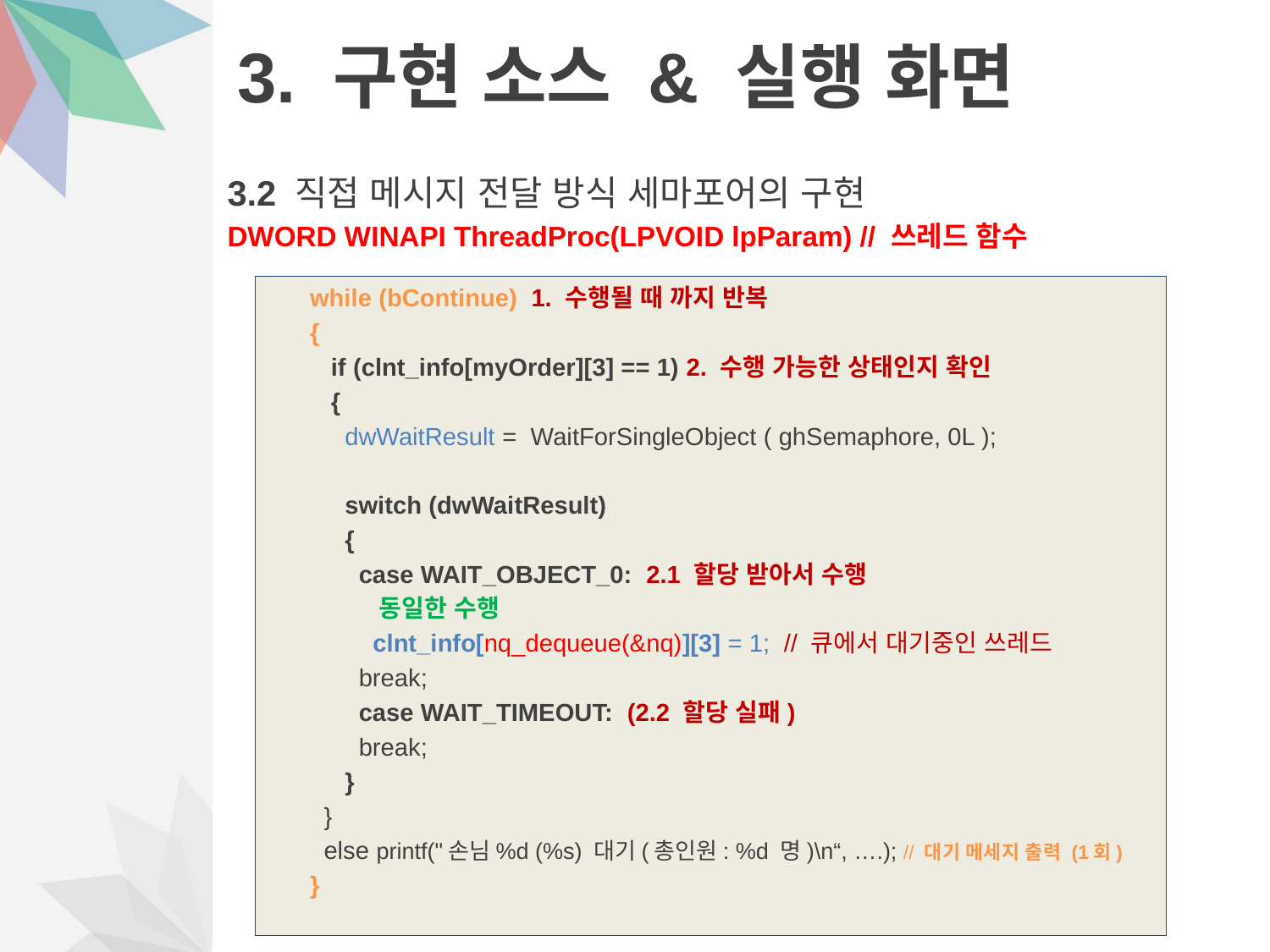

# 3. 구현 소스 & 실행 화면
3.2 직접 메시지 전달 방식 세마포어의 구현
DWORD WINAPI ThreadProc(LPVOID lpParam) // 쓰레드 함수

while (bContinue)  1. 수행될 때 까지 반복
{
   if (clnt_info[myOrder][3] == 1) 2. 수행 가능한 상태인지 확인
   {
     dwWaitResult =  WaitForSingleObject ( ghSemaphore, 0L );

     switch (dwWaitResult)
     {
       case WAIT_OBJECT_0:  2.1 할당 받아서 수행
         동일한 수행
         clnt_info[nq_dequeue(&nq)][3] = 1;  // 큐에서 대기중인 쓰레드
       break;
       case WAIT_TIMEOUT:  (2.2 할당 실패)
       break;
     }
  }
  else printf("손님%d (%s) 대기(총인원: %d 명)\n“, ….); // 대기 메세지 출력 (1회)
}